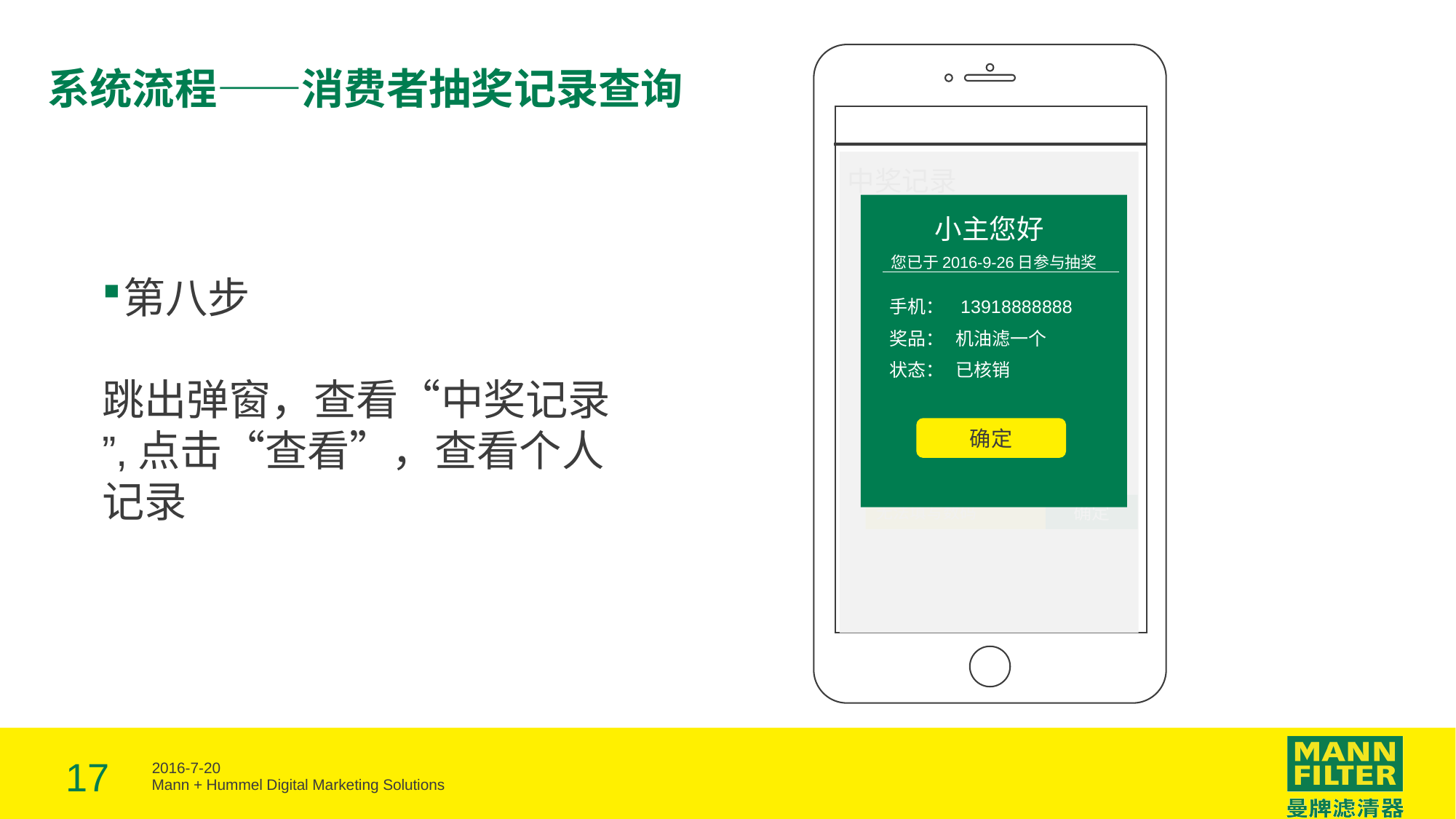

中奖记录

开始扫描
无法填写数码
确定
# 系统流程——消费者抽奖记录查询

小主您好
您已于2016-9-26日参与抽奖
第八步

跳出弹窗，查看“中奖记录
”,点击“查看”，查看个人记录
手机：   13918888888
奖品：   机油滤一个
状态：   已核销
确定